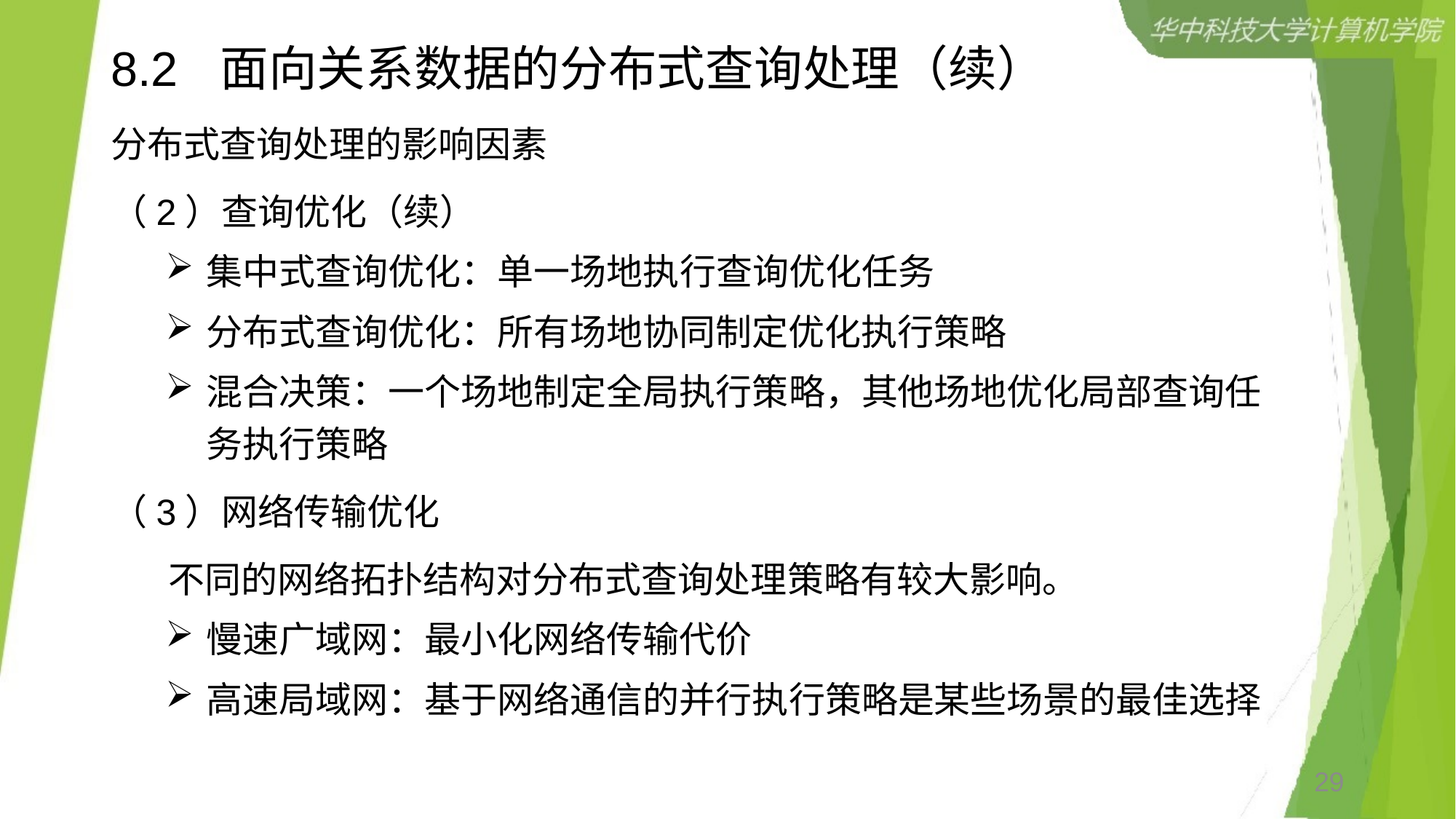

# 8.2	面向关系数据的分布式查询处理（续）
分布式查询处理的影响因素
（2）查询优化（续）
集中式查询优化：单一场地执行查询优化任务
分布式查询优化：所有场地协同制定优化执行策略
混合决策：一个场地制定全局执行策略，其他场地优化局部查询任务执行策略
（3）网络传输优化
      不同的网络拓扑结构对分布式查询处理策略有较大影响。
慢速广域网：最小化网络传输代价
高速局域网：基于网络通信的并行执行策略是某些场景的最佳选择
29